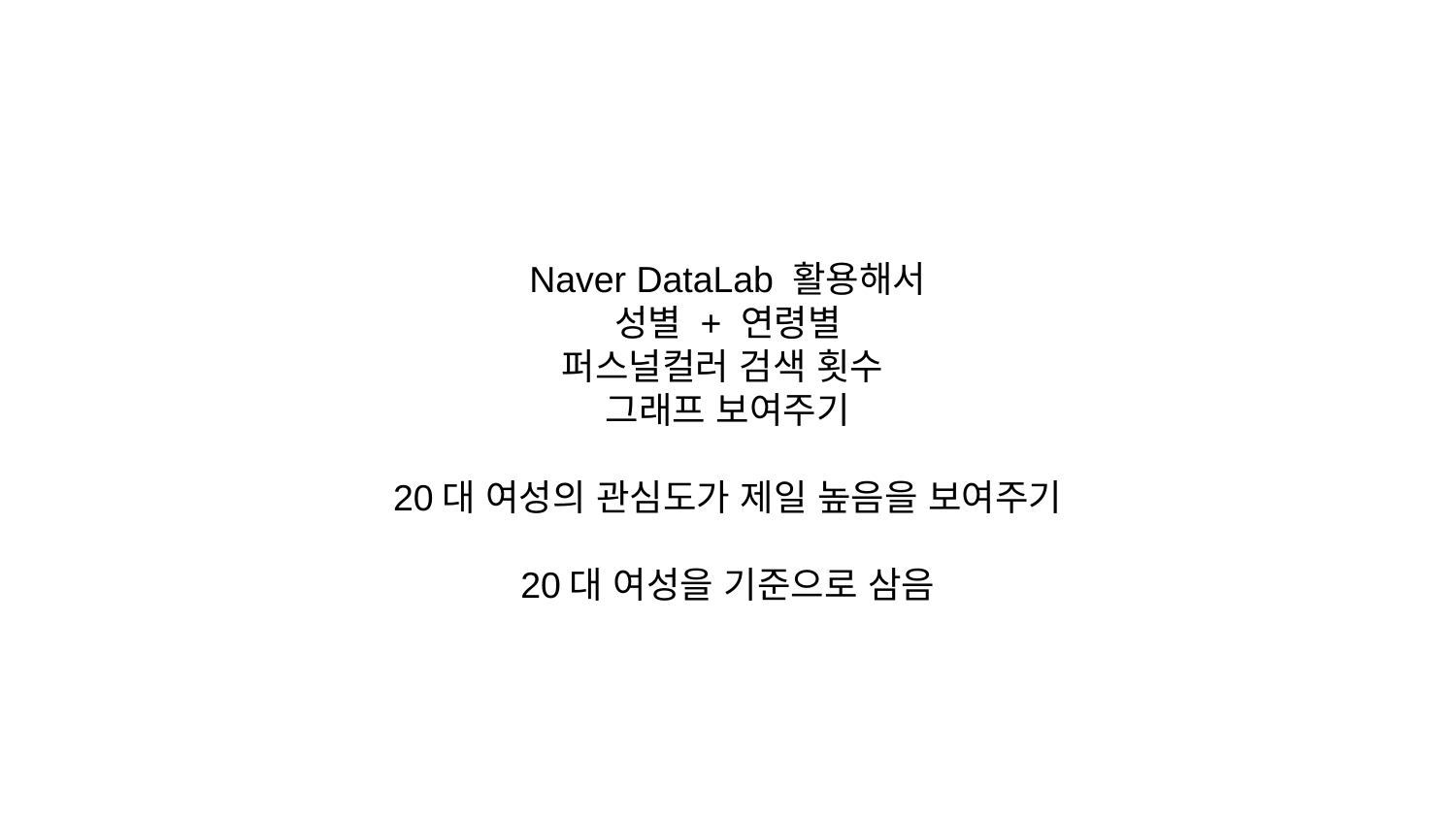

Naver DataLab 활용해서
성별 + 연령별
퍼스널컬러 검색 횟수
그래프 보여주기

20대 여성의 관심도가 제일 높음을 보여주기

20대 여성을 기준으로 삼음